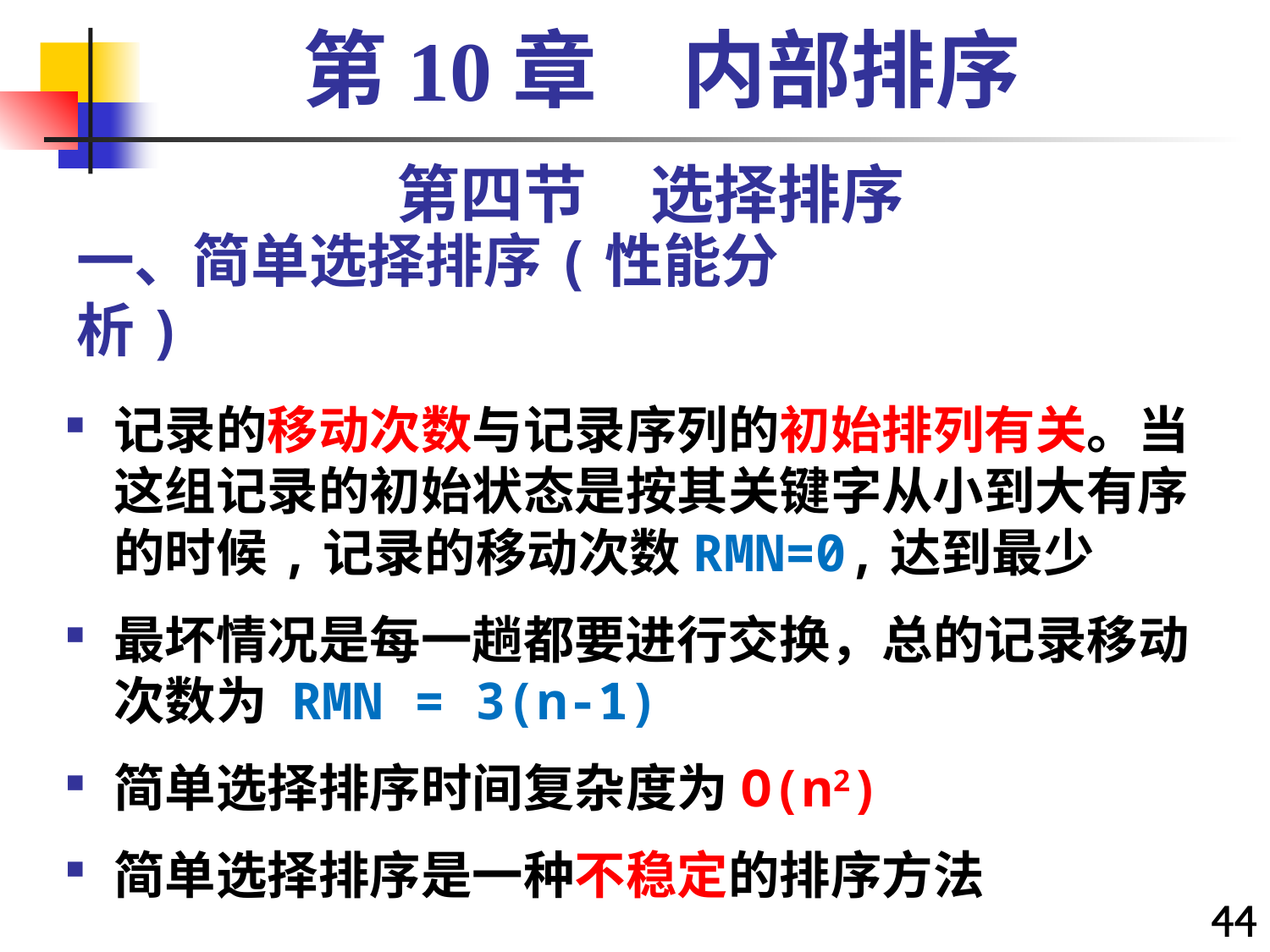

第10章　内部排序
第四节　选择排序
# 一、简单选择排序(性能分析)
记录的移动次数与记录序列的初始排列有关。当这组记录的初始状态是按其关键字从小到大有序的时候,记录的移动次数RMN=0,达到最少
最坏情况是每一趟都要进行交换，总的记录移动次数为 RMN = 3(n-1)
简单选择排序时间复杂度为O(n2)
简单选择排序是一种不稳定的排序方法
44